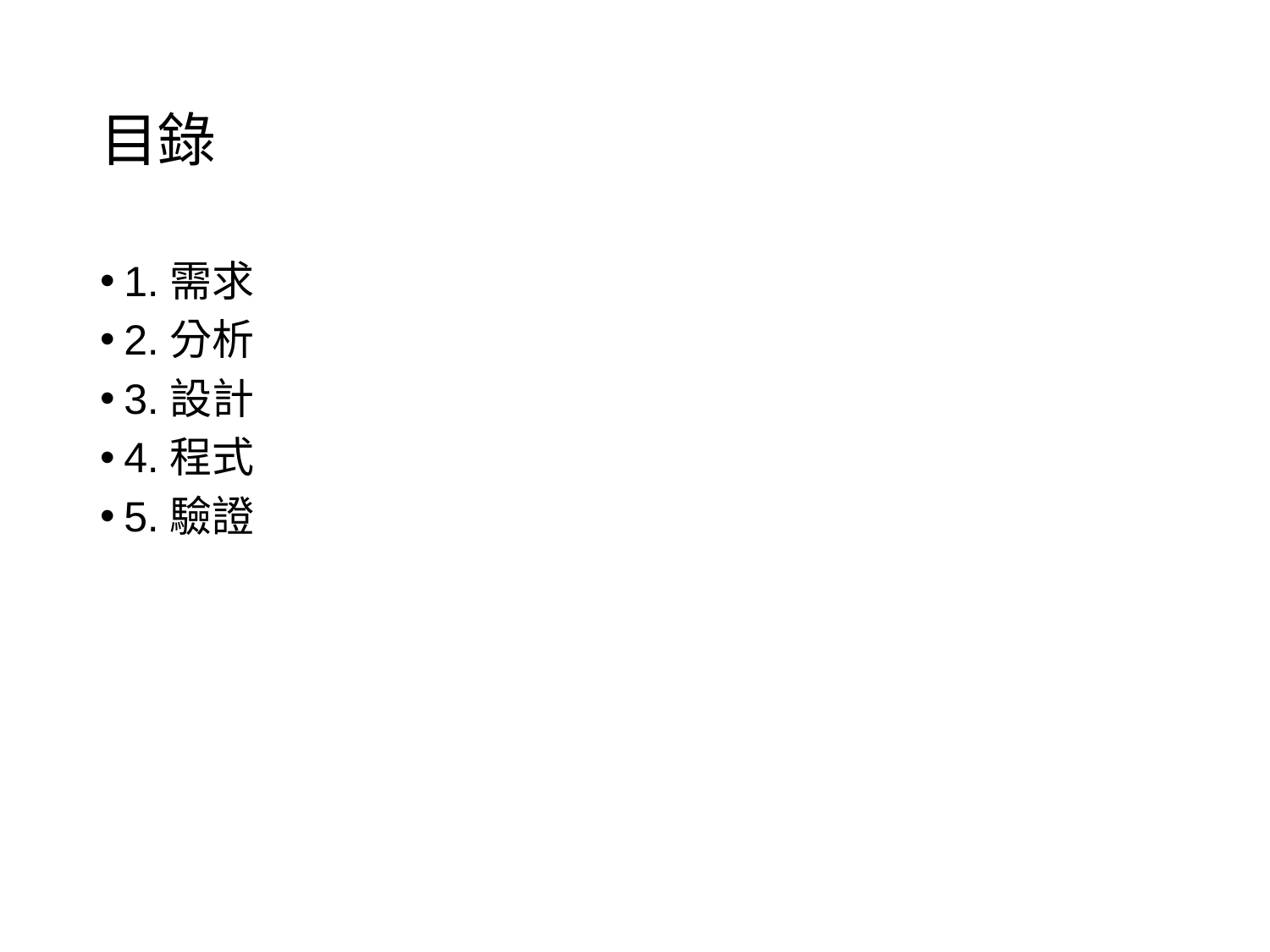

# 目錄
1.需求
2.分析
3.設計
4.程式
5.驗證